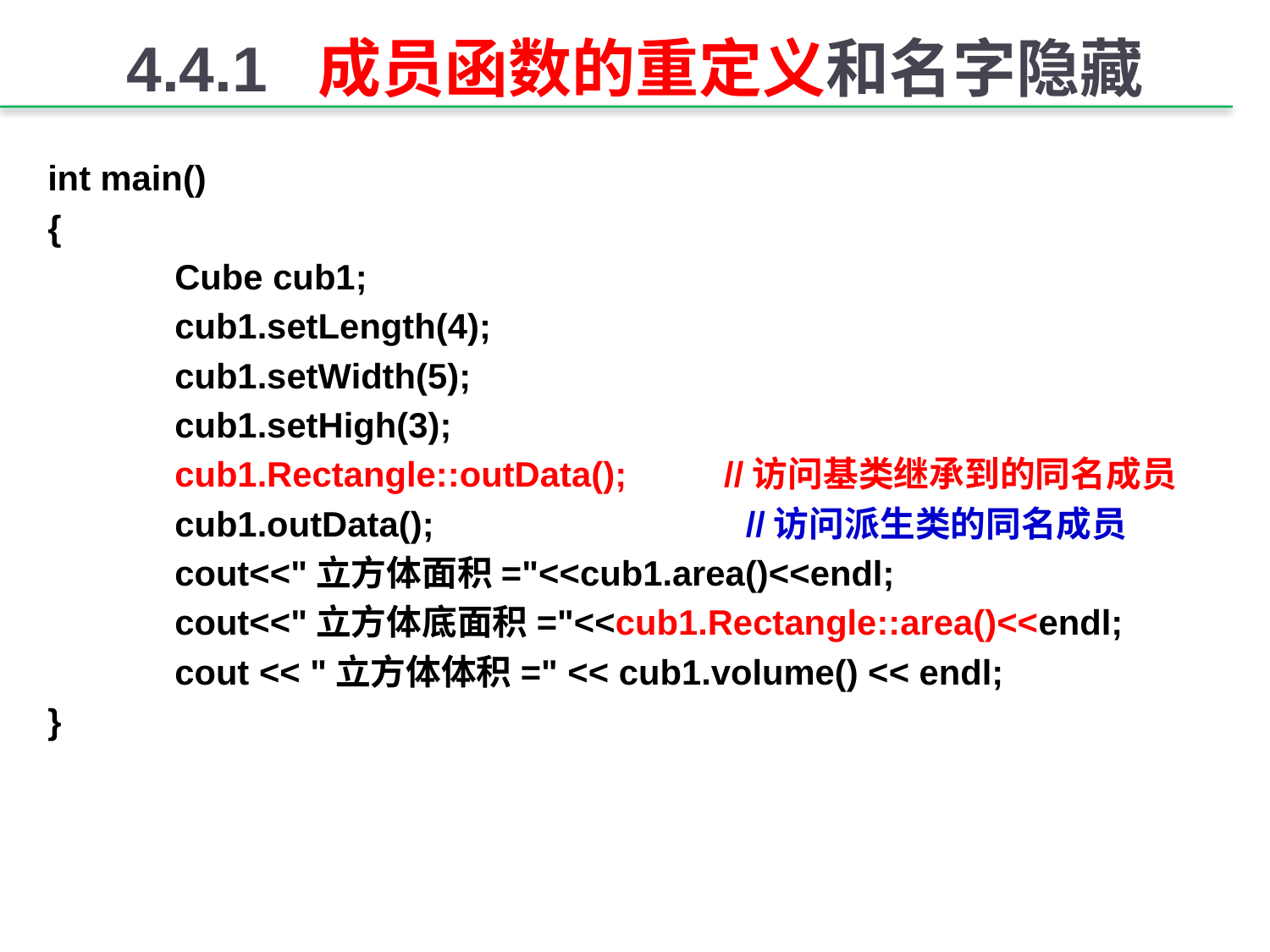

# 4.4.1  成员函数的重定义和名字隐藏
int main()
{
	Cube cub1;
	cub1.setLength(4);
	cub1.setWidth(5);
	cub1.setHigh(3);
	cub1.Rectangle::outData();          //访问基类继承到的同名成员
	cub1.outData();                                //访问派生类的同名成员
	cout<<"立方体面积="<<cub1.area()<<endl;
	cout<<"立方体底面积="<<cub1.Rectangle::area()<<endl;
    	cout << "立方体体积=" << cub1.volume() << endl;
}